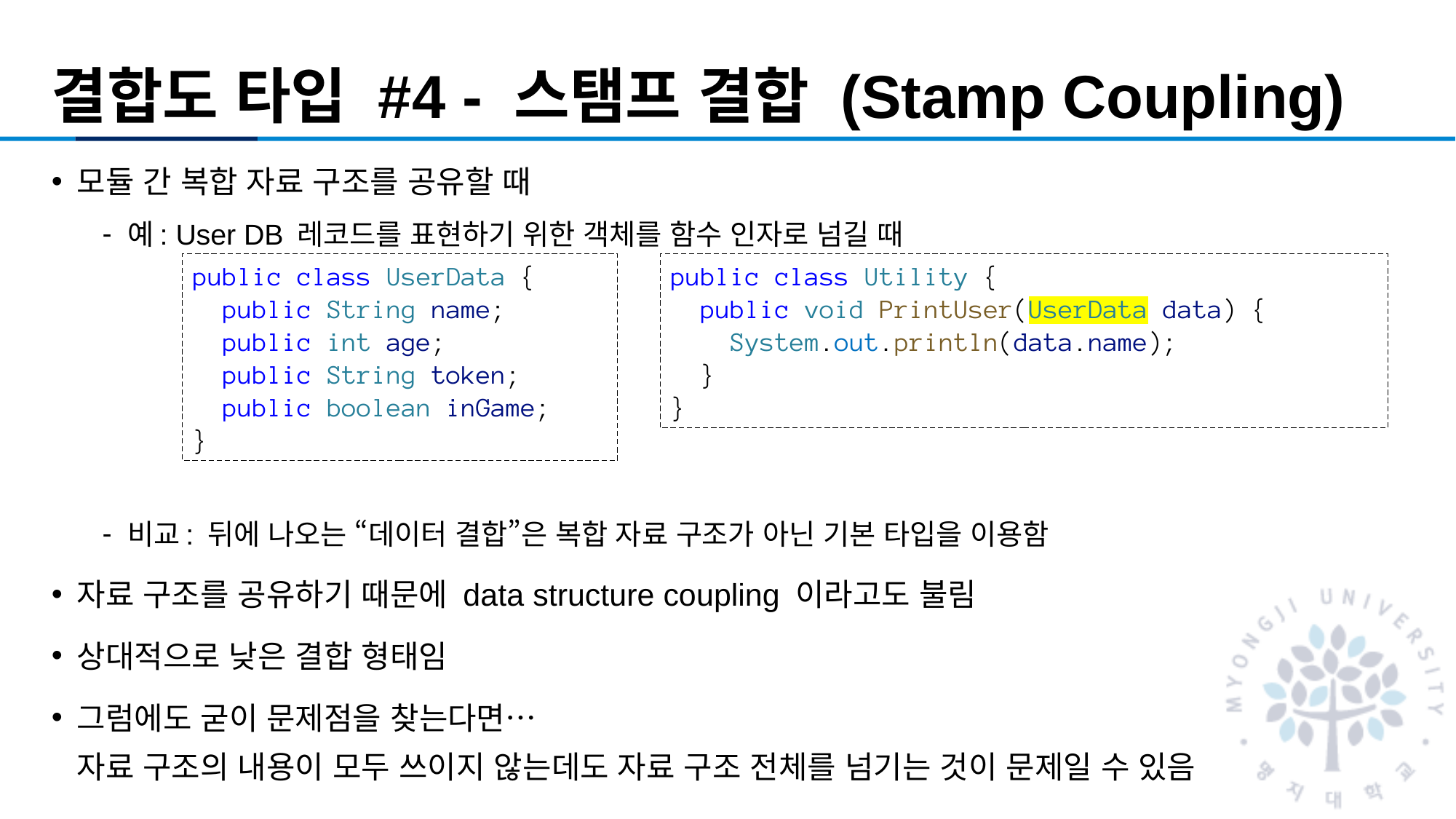

# 결합도 타입 #4 - 스탬프 결합 (Stamp Coupling)
모듈 간 복합 자료 구조를 공유할 때
예: User DB 레코드를 표현하기 위한 객체를 함수 인자로 넘길 때

비교: 뒤에 나오는 “데이터 결합”은 복합 자료 구조가 아닌 기본 타입을 이용함
자료 구조를 공유하기 때문에 data structure coupling 이라고도 불림
상대적으로 낮은 결합 형태임
그럼에도 굳이 문제점을 찾는다면…
자료 구조의 내용이 모두 쓰이지 않는데도 자료 구조 전체를 넘기는 것이 문제일 수 있음
public class UserData {
  public String name;
  public int age;
  public String token;
  public boolean inGame;
}
public class Utility {
  public void PrintUser(UserData data) {
    System.out.println(data.name);
  }
}